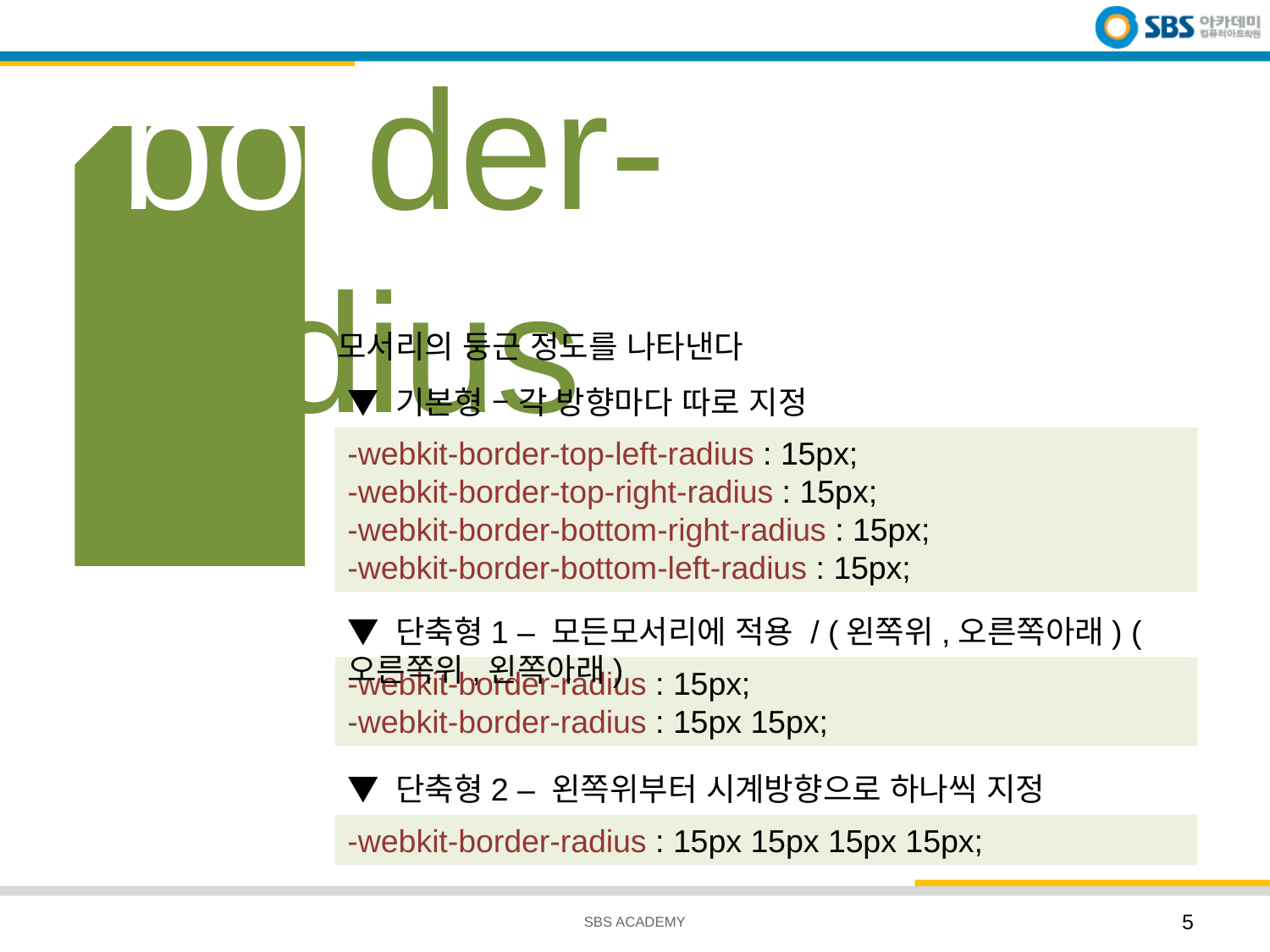

# border-radius

모서리의 둥근 정도를 나타낸다
▼ 기본형 – 각 방향마다 따로 지정
-webkit-border-top-left-radius : 15px;
-webkit-border-top-right-radius : 15px;
-webkit-border-bottom-right-radius : 15px;
-webkit-border-bottom-left-radius : 15px;
▼ 단축형1 – 모든모서리에 적용 / (왼쪽위,오른쪽아래) (오른쪽위,왼쪽아래)
-webkit-border-radius : 15px;
-webkit-border-radius : 15px 15px;
▼ 단축형2 – 왼쪽위부터 시계방향으로 하나씩 지정
-webkit-border-radius : 15px 15px 15px 15px;
SBS ACADEMY
5